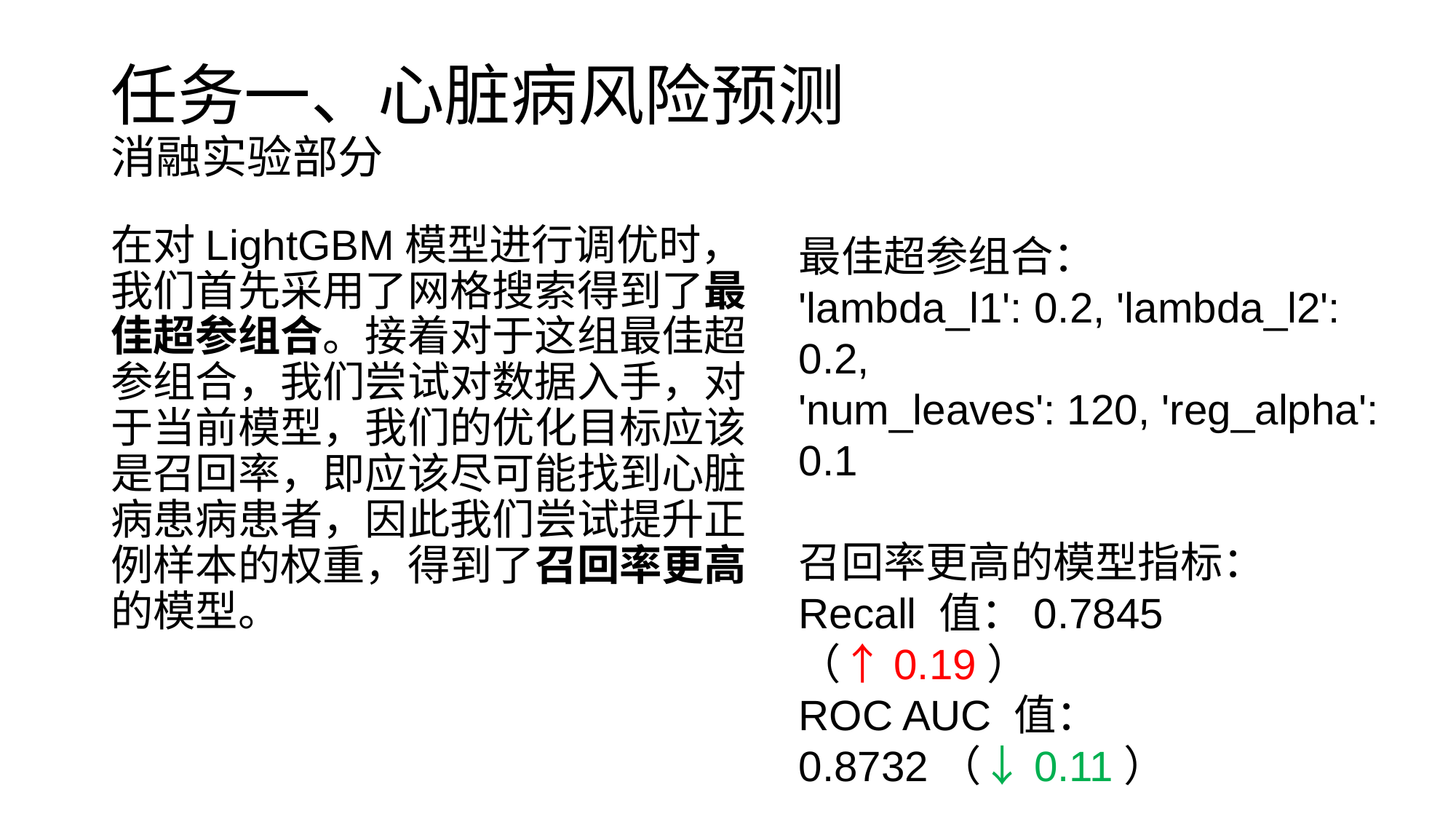

# 任务一、心脏病风险预测 消融实验部分
在对LightGBM模型进行调优时，我们首先采用了网格搜索得到了最佳超参组合。接着对于这组最佳超参组合，我们尝试对数据入手，对于当前模型，我们的优化目标应该是召回率，即应该尽可能找到心脏病患病患者，因此我们尝试提升正例样本的权重，得到了召回率更高的模型。
最佳超参组合：
'lambda_l1': 0.2, 'lambda_l2': 0.2,
'num_leaves': 120, 'reg_alpha': 0.1

召回率更高的模型指标：
Recall 值：0.7845      （↑0.19）
ROC AUC 值：0.8732（↓0.11）